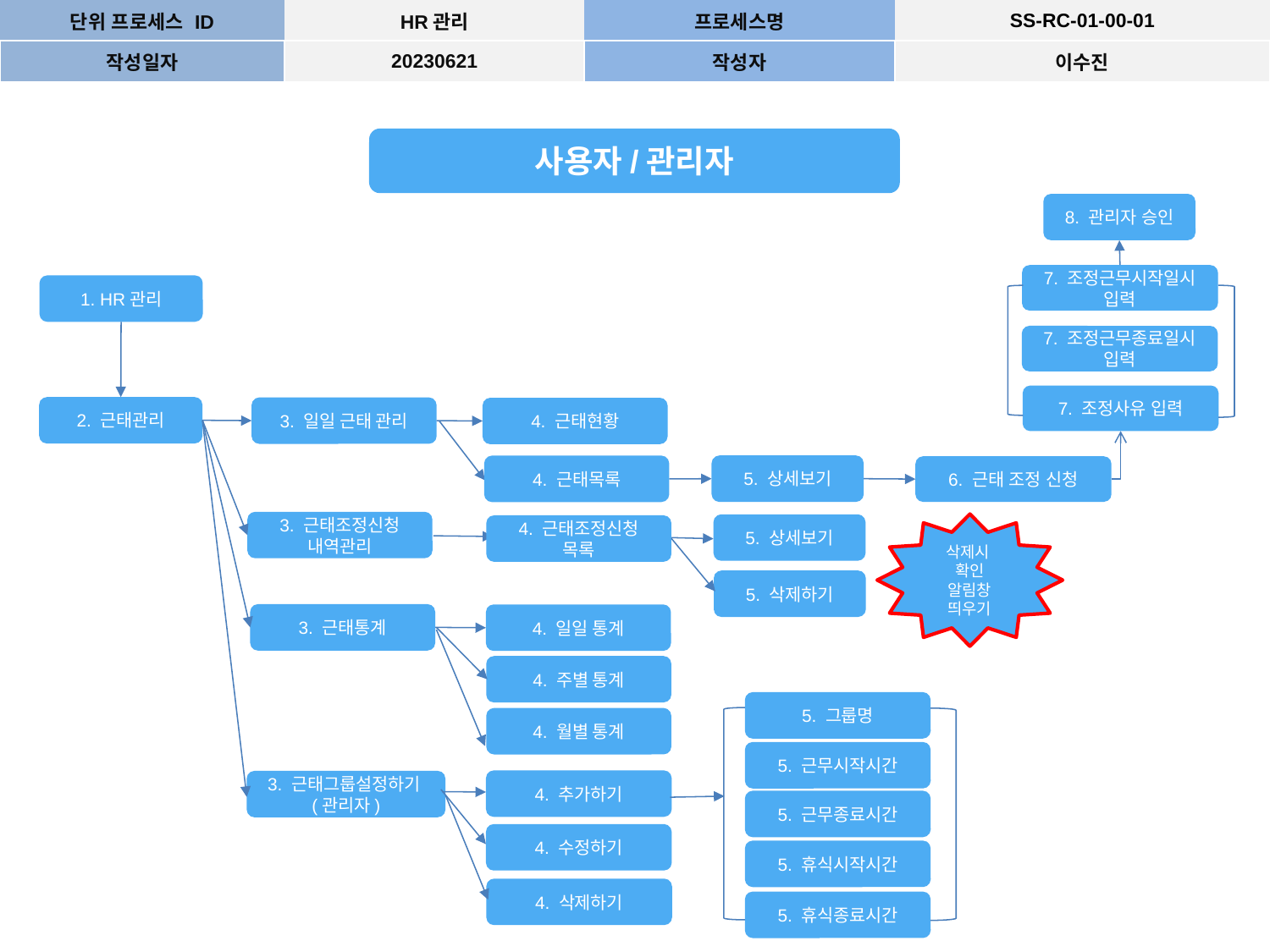

| 단위 프로세스 ID | HR관리 | 프로세스명 | SS-RC-01-00-01 |
| --- | --- | --- | --- |
| 작성일자 | 20230621 | 작성자 | 이수진 |
사용자/관리자
8. 관리자 승인
7. 조정근무시작일시
입력

7. 조정근무종료일시 입력
7. 조정사유 입력
1. HR관리
2. 근태관리
3. 일일 근태 관리
4. 근태현황
5. 상세보기
4. 근태목록
6. 근태 조정 신청
3. 근태조정신청
내역관리
삭제시
확인 알림창 띄우기
5. 상세보기
4. 근태조정신청
목록
5. 삭제하기
3. 근태통계
4. 일일 통계
4. 주별 통계
5. 그룹명

4. 월별 통계

5. 근무시작시간
4. 추가하기
3. 근태그룹설정하기(관리자)
5. 근무종료시간
4. 수정하기
5. 휴식시작시간
4. 삭제하기
5. 휴식종료시간